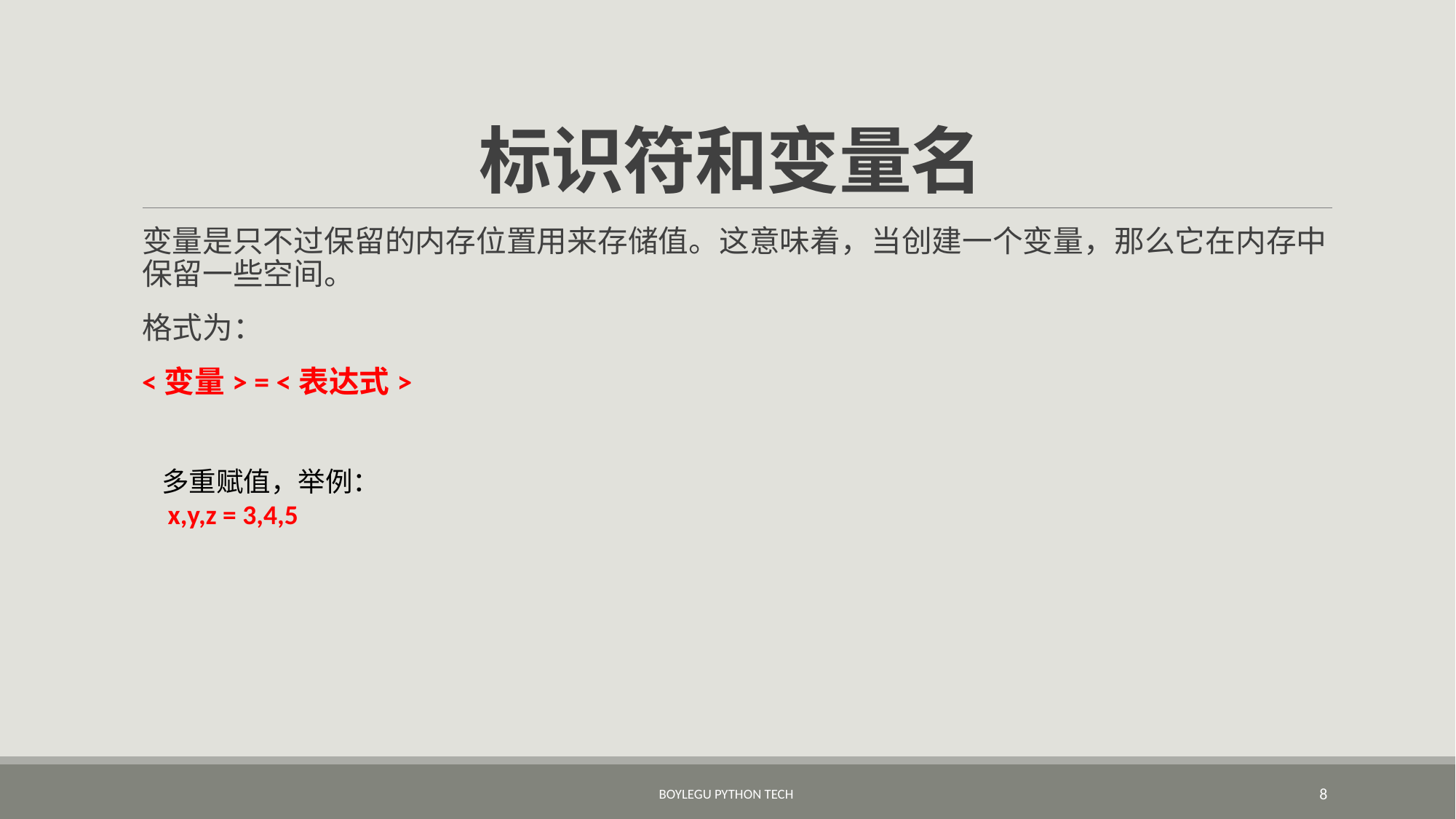

# 标识符和变量名
变量是只不过保留的内存位置用来存储值。这意味着，当创建一个变量，那么它在内存中保留一些空间。
格式为：
<变量> = <表达式>

多重赋值，举例：
 x,y,z = 3,4,5

BoyleGu Python Tech
8